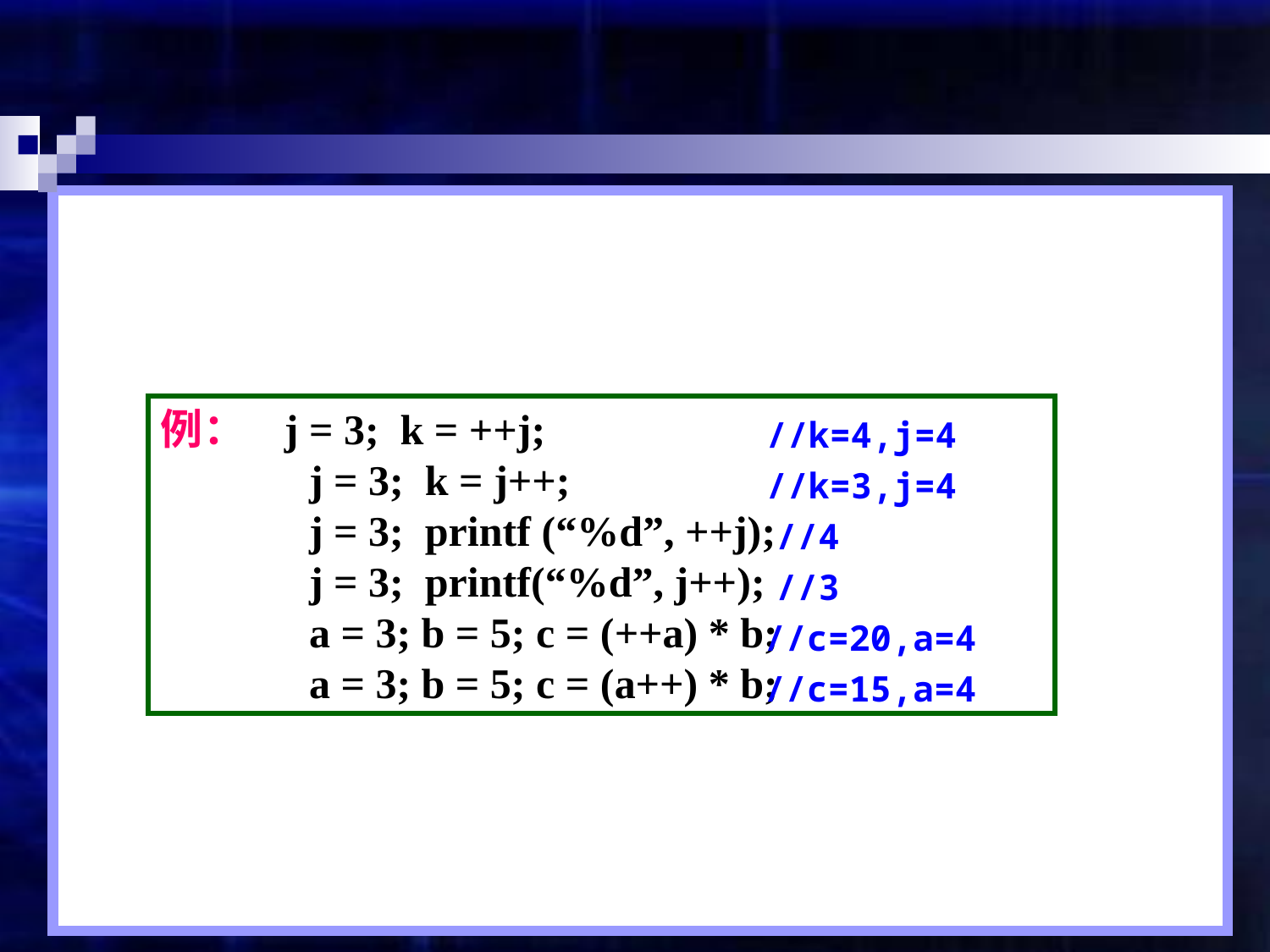

#
例：   j = 3;  k = ++j;
              j = 3;  k = j++;
              j = 3;  printf (“%d”, ++j);
              j = 3;  printf(“%d”, j++);
              a = 3; b = 5; c = (++a) * b;
              a = 3; b = 5; c = (a++) * b;
//k=4,j=4
//k=3,j=4
//4
//3
//c=20,a=4
//c=15,a=4